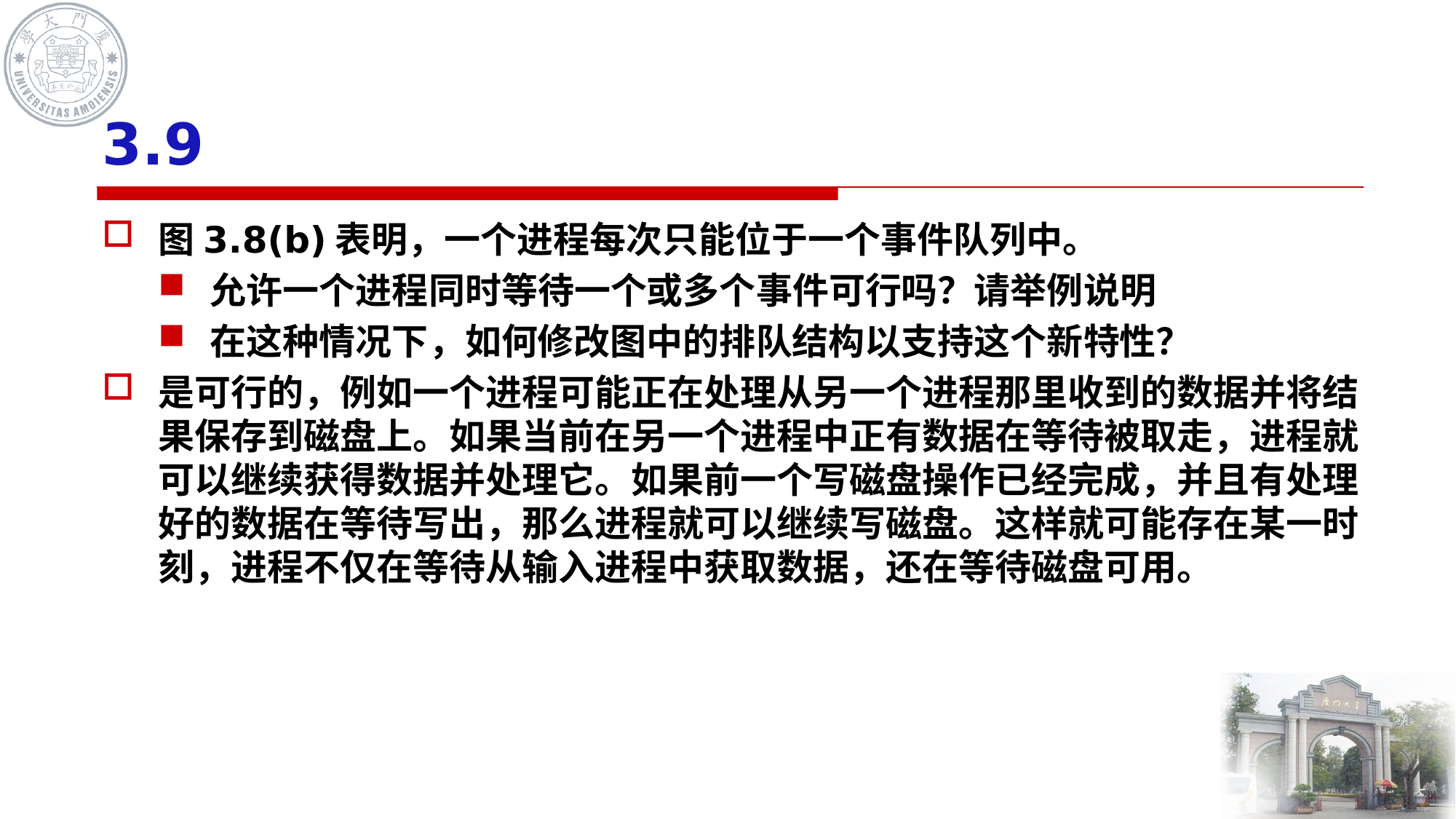

# 3.9
图3.8(b)表明，一个进程每次只能位于一个事件队列中。
允许一个进程同时等待一个或多个事件可行吗？请举例说明
在这种情况下，如何修改图中的排队结构以支持这个新特性？
是可行的，例如一个进程可能正在处理从另一个进程那里收到的数据并将结果保存到磁盘上。如果当前在另一个进程中正有数据在等待被取走，进程就可以继续获得数据并处理它。如果前一个写磁盘操作已经完成，并且有处理好的数据在等待写出，那么进程就可以继续写磁盘。这样就可能存在某一时刻，进程不仅在等待从输入进程中获取数据，还在等待磁盘可用。